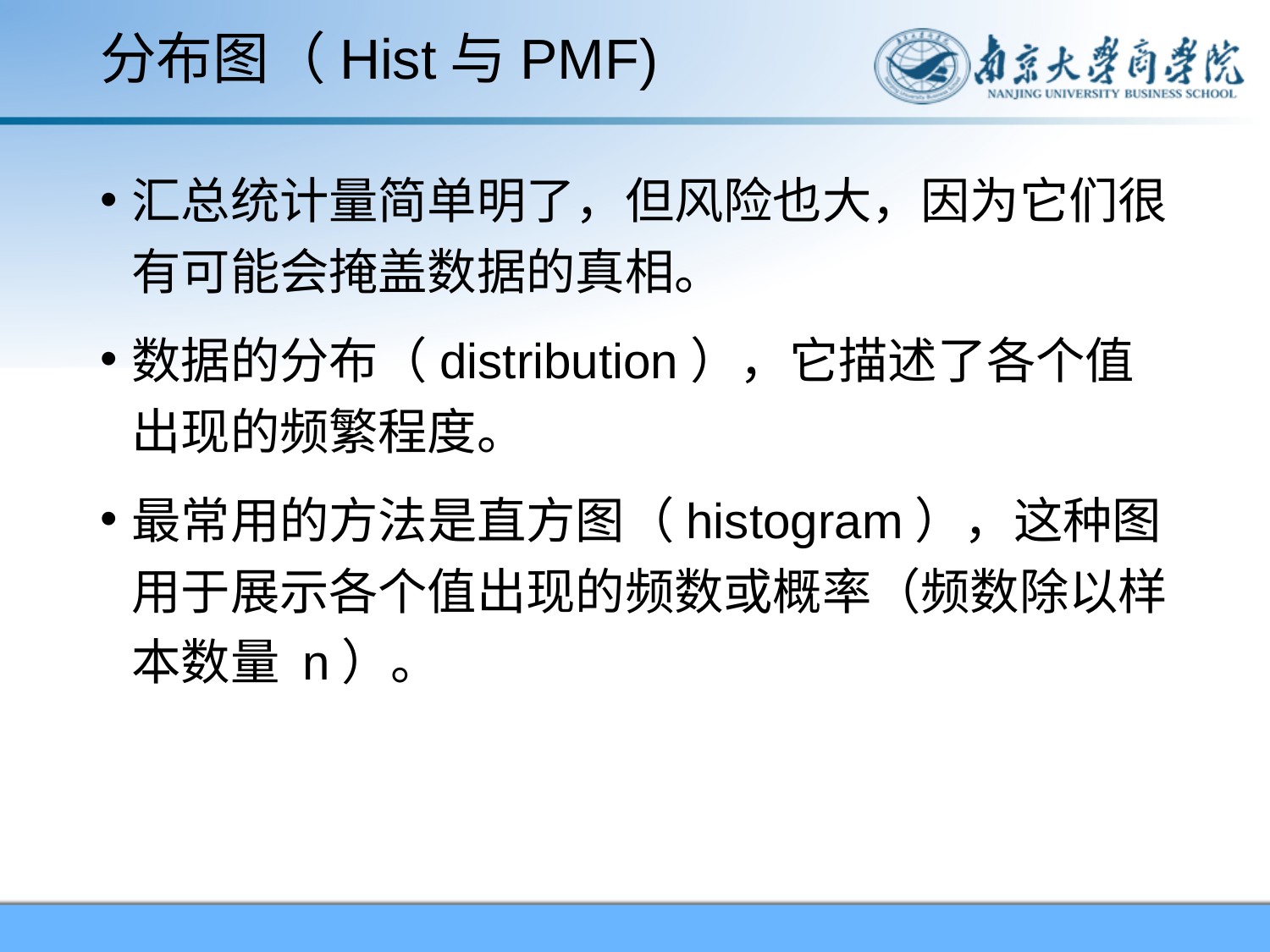

# 分布图（Hist与PMF)
汇总统计量简单明了，但风险也大，因为它们很有可能会掩盖数据的真相。
数据的分布（distribution），它描述了各个值出现的频繁程度。
最常用的方法是直方图（histogram），这种图用于展示各个值出现的频数或概率（频数除以样本数量 n）。